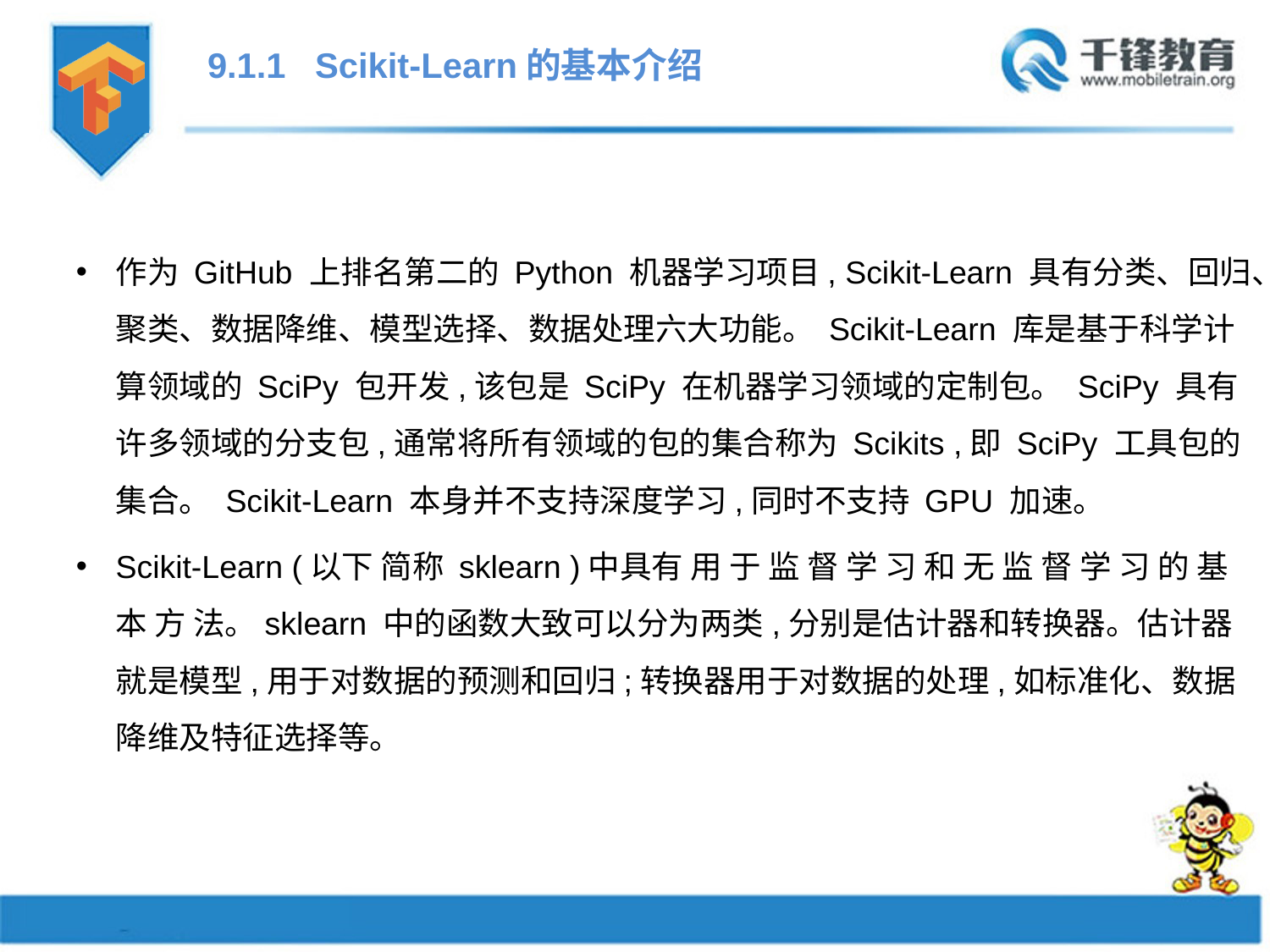

9.1.1   Scikit-Learn的基本介绍
作为 GitHub 上排名第二的 Python 机器学习项目, Scikit-Learn 具有分类、回归、聚类、数据降维、模型选择、数据处理六大功能。 Scikit-Learn 库是基于科学计算领域的 SciPy 包开发,该包是 SciPy 在机器学习领域的定制包。 SciPy 具有许多领域的分支包,通常将所有领域的包的集合称为 Scikits ,即 SciPy 工具包的集合。 Scikit-Learn 本身并不支持深度学习,同时不支持 GPU 加速。
Scikit-Learn (以下 简称 sklearn )中具有 用 于 监 督 学 习 和 无 监 督 学 习 的 基 本 方 法。sklearn 中的函数大致可以分为两类,分别是估计器和转换器。估计器就是模型,用于对数据的预测和回归;转换器用于对数据的处理,如标准化、数据降维及特征选择等。